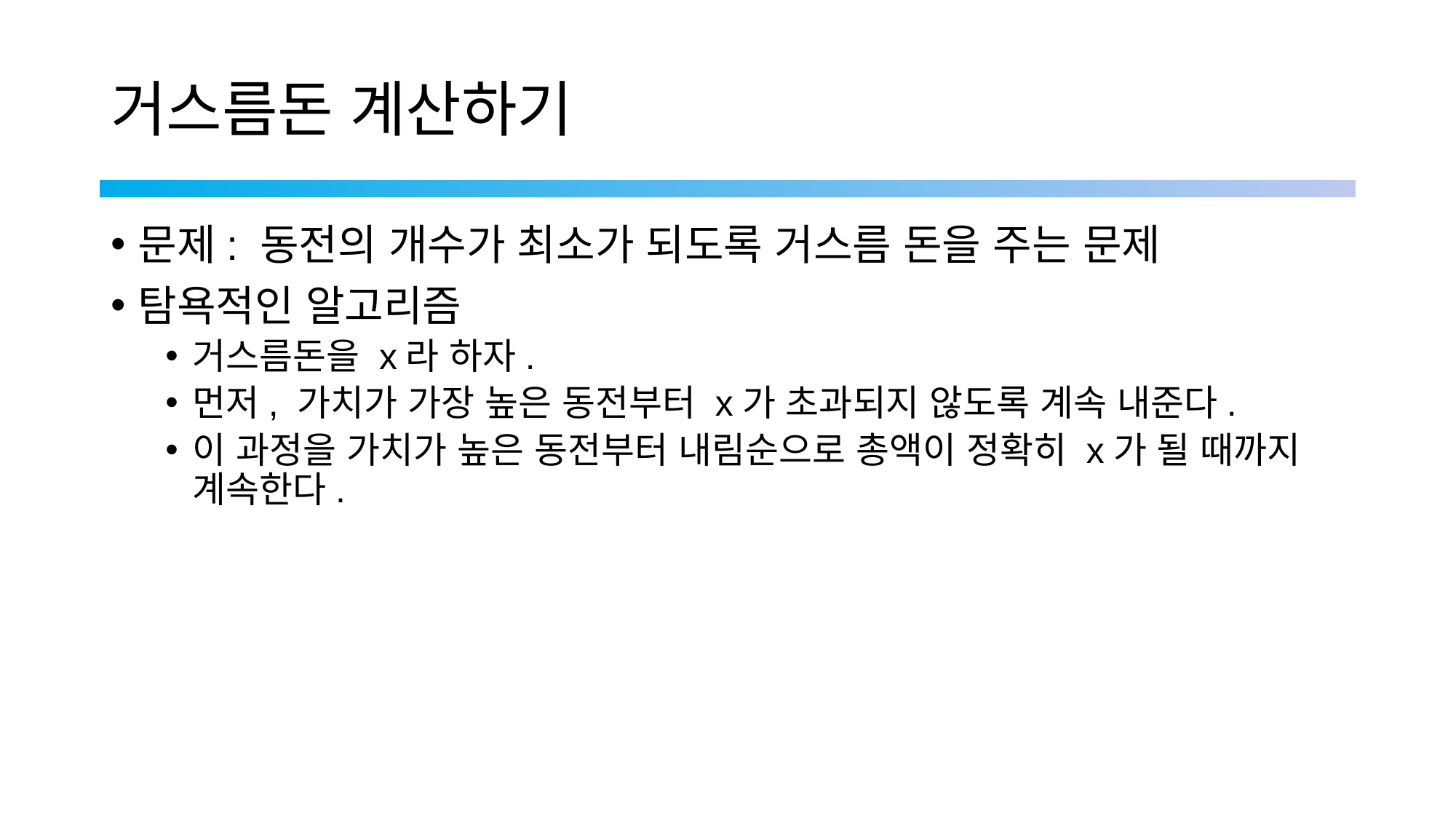

# 거스름돈 계산하기
문제: 동전의 개수가 최소가 되도록 거스름 돈을 주는 문제
탐욕적인 알고리즘
거스름돈을 x라 하자.
먼저, 가치가 가장 높은 동전부터 x가 초과되지 않도록 계속 내준다.
이 과정을 가치가 높은 동전부터 내림순으로 총액이 정확히 x가 될 때까지 계속한다.